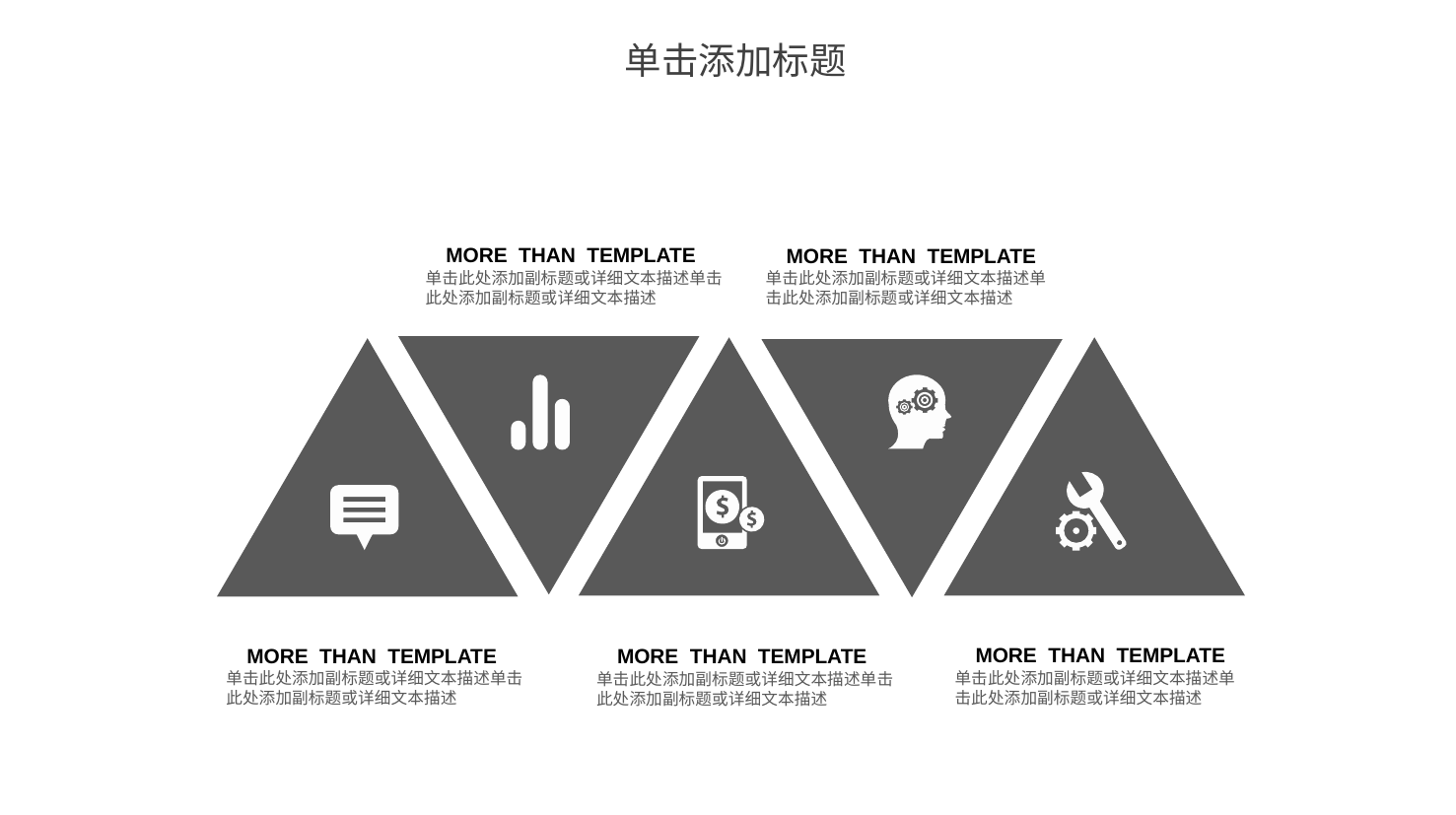

单击添加标题
   MORE  THAN  TEMPLATE
单击此处添加副标题或详细文本描述单击此处添加副标题或详细文本描述

   MORE  THAN  TEMPLATE
单击此处添加副标题或详细文本描述单击此处添加副标题或详细文本描述

   MORE  THAN  TEMPLATE
单击此处添加副标题或详细文本描述单击此处添加副标题或详细文本描述

   MORE  THAN  TEMPLATE
单击此处添加副标题或详细文本描述单击此处添加副标题或详细文本描述

   MORE  THAN  TEMPLATE
单击此处添加副标题或详细文本描述单击此处添加副标题或详细文本描述